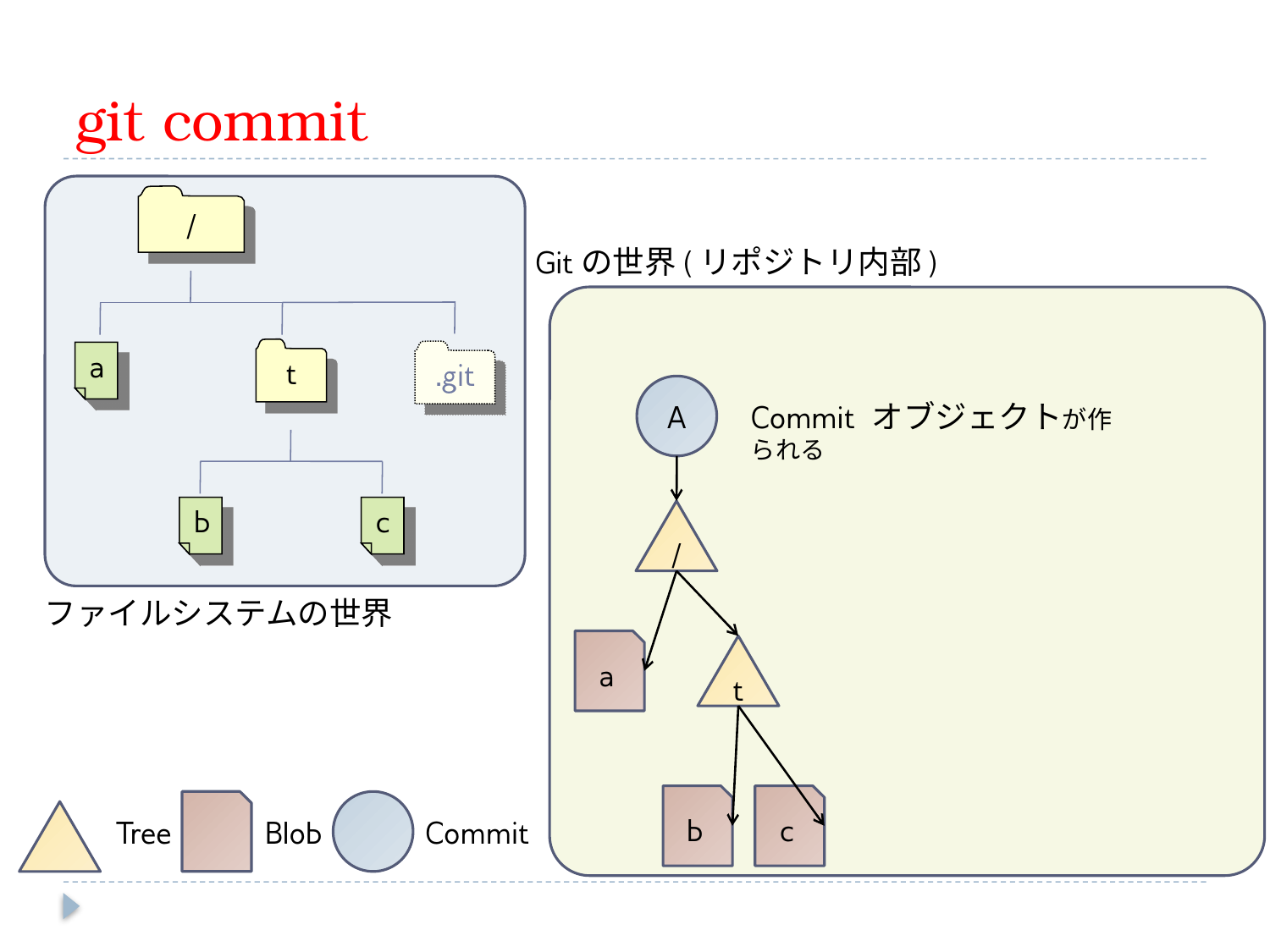

# git commit

/
t
.git
a
b
c
Gitの世界(リポジトリ内部)

A
Commit オブジェクトが作られる
/
ファイルシステムの世界
a
t
b
c

Tree
Blob
Commit